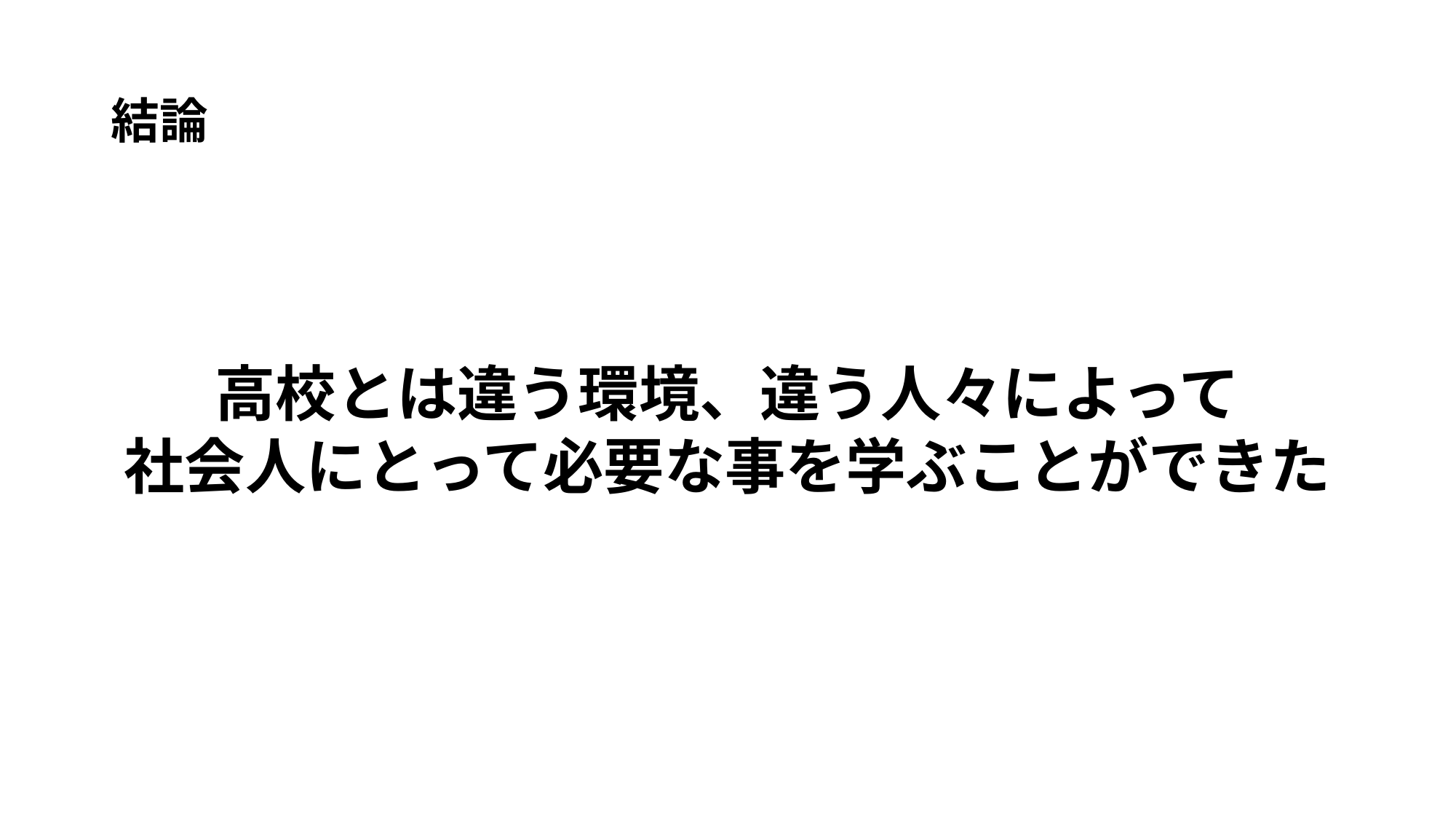

# 結論
高校とは違う環境、違う人々によって
社会人にとって必要な事を学ぶことができた